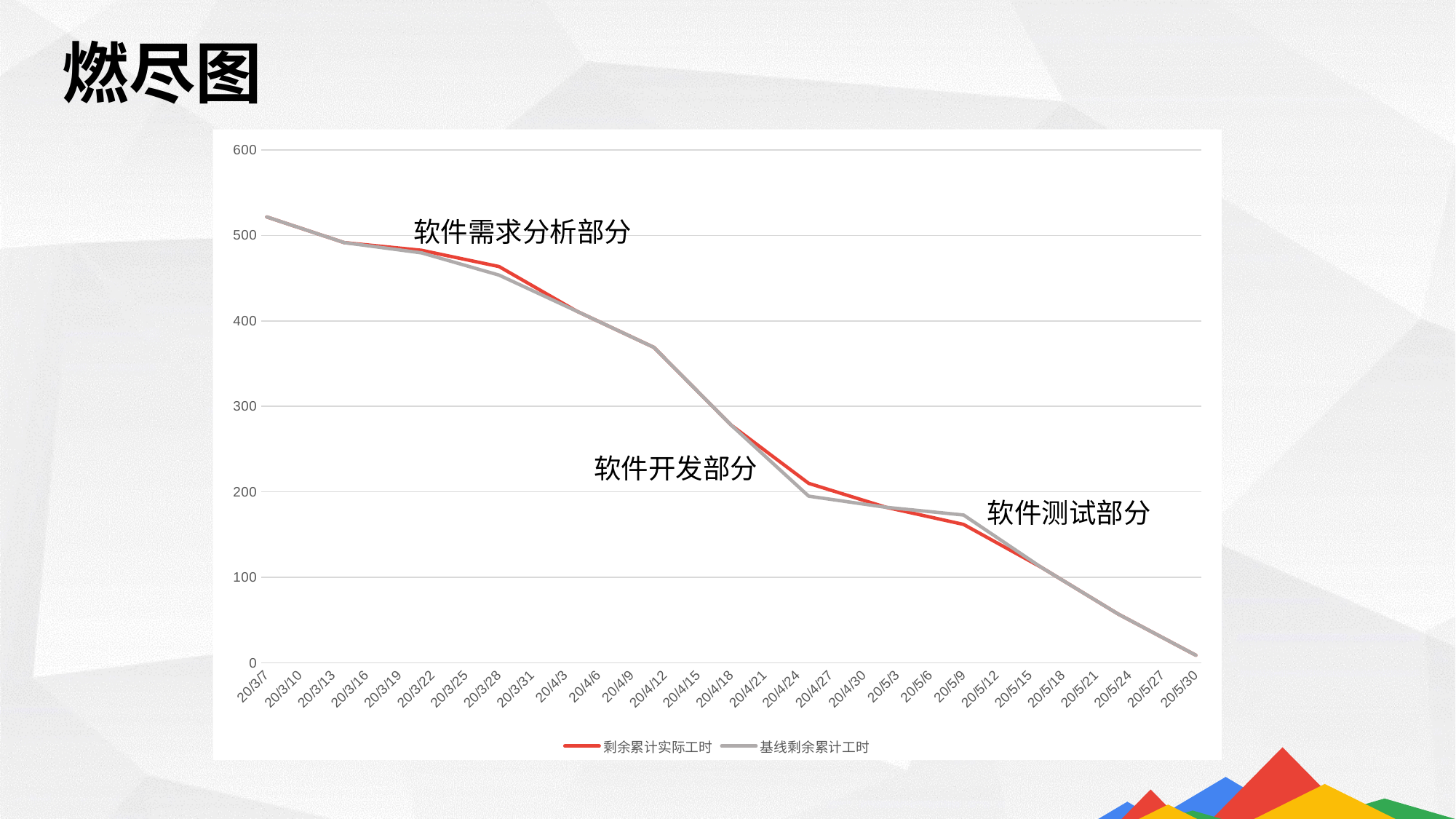

燃尽图

### Chart

| Category | 剩余累计实际工时 | 基线剩余累计工时 |
|---|---|---|
| 43897 | 521.5 | 521.5 |
| 43904 | 491.5 | 491.5 |
| 43911 | 482.5 | 479.5 |
| 43918 | 463.5 | 453.5 |
| 43925 | 411.5 | 411.5 |
| 43932 | 369.0 | 369.0 |
| 43939 | 278.0 | 278.0 |
| 43946 | 210.0 | 195.0 |
| 43953 | 182.0 | 182.0 |
| 43960 | 162.0 | 173.0 |
| 43967 | 112.0 | 112.0 |
| 43974 | 57.0 | 57.0 |
| 43981 | 9.0 | 9.0 |
软件需求分析部分
软件开发部分
软件测试部分